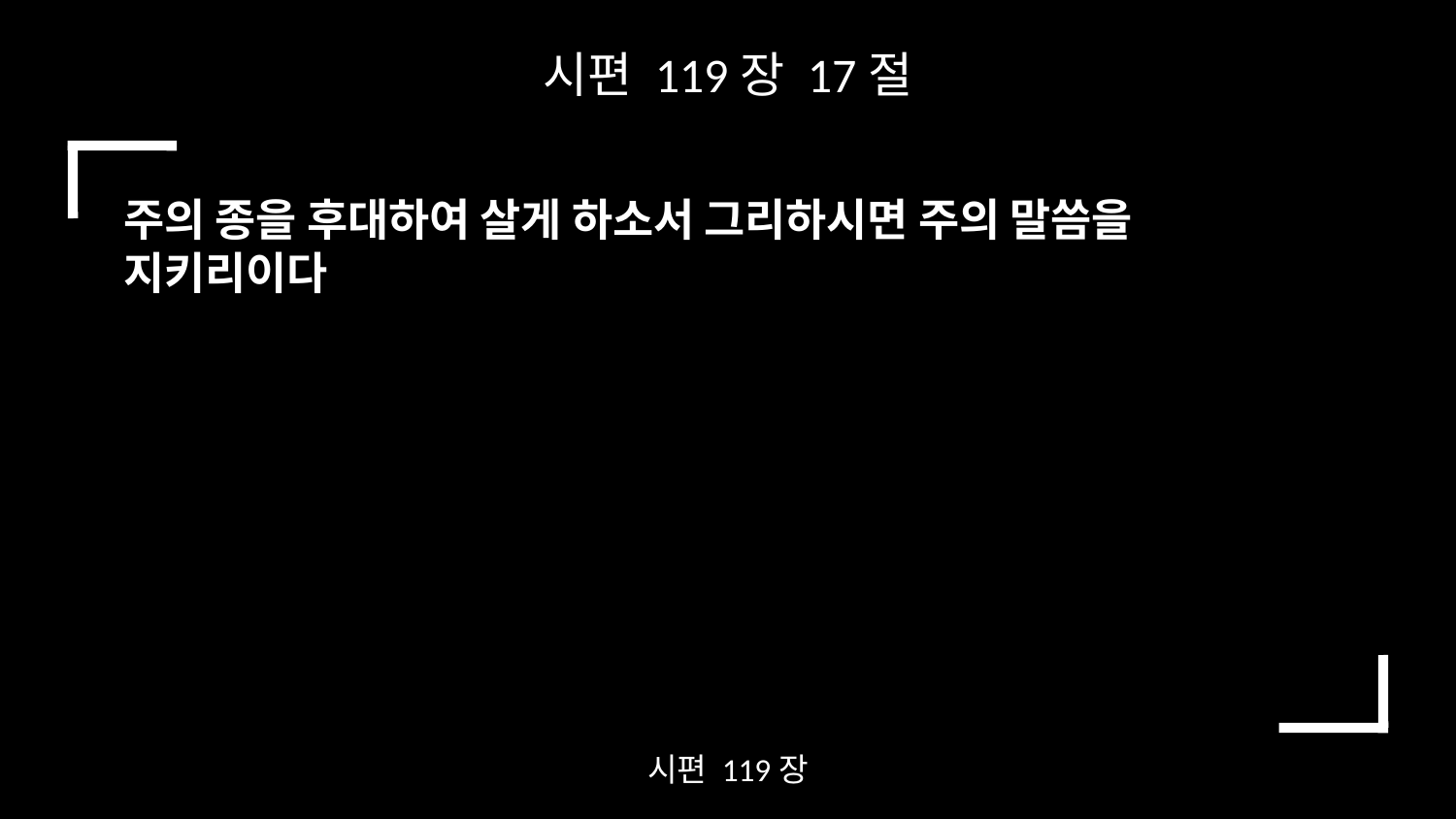

시편 119장 17절

주의 종을 후대하여 살게 하소서 그리하시면 주의 말씀을 지키리이다

시편 119장